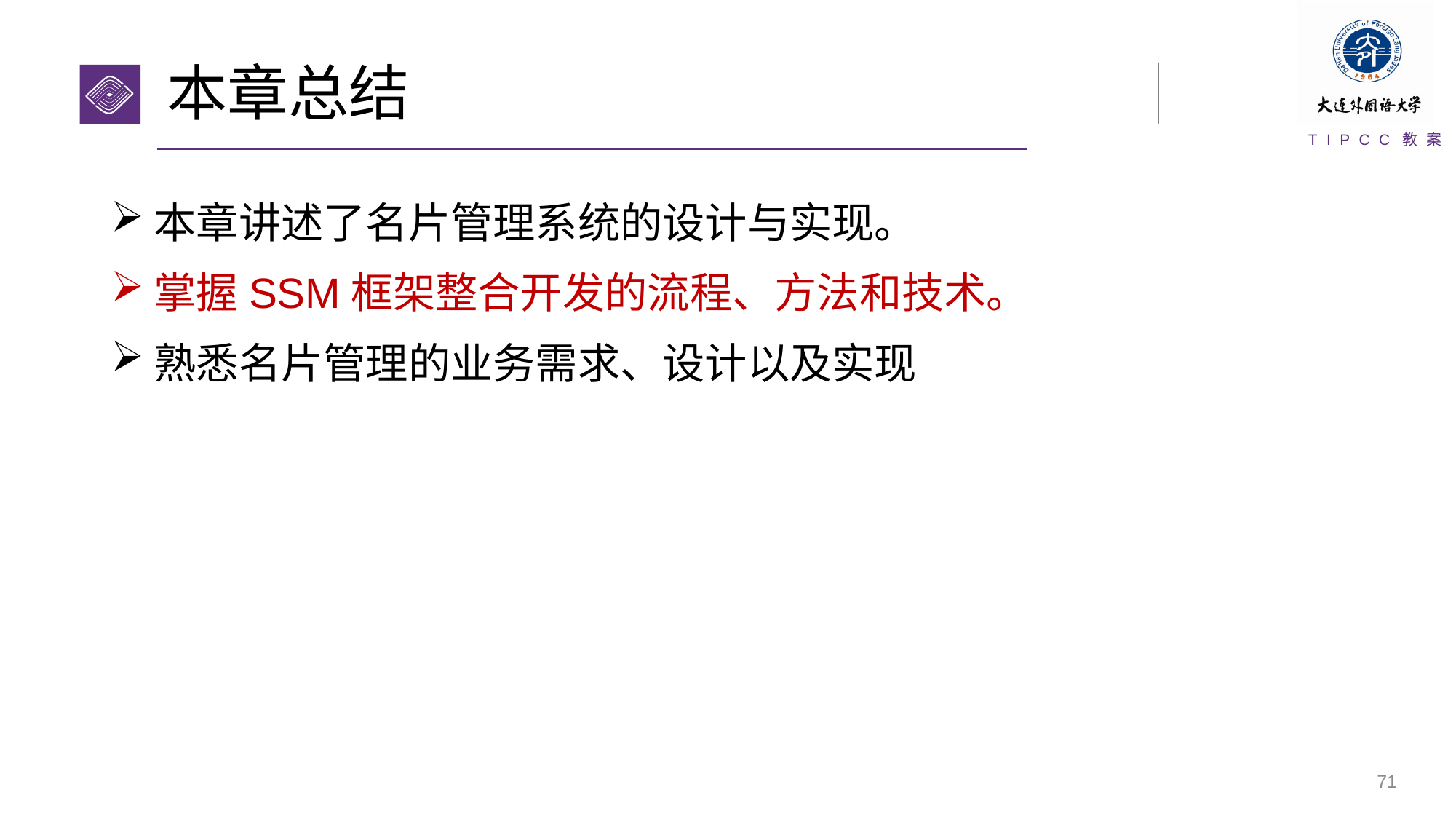

# 本章总结
本章讲述了名片管理系统的设计与实现。
掌握SSM框架整合开发的流程、方法和技术。
熟悉名片管理的业务需求、设计以及实现
71